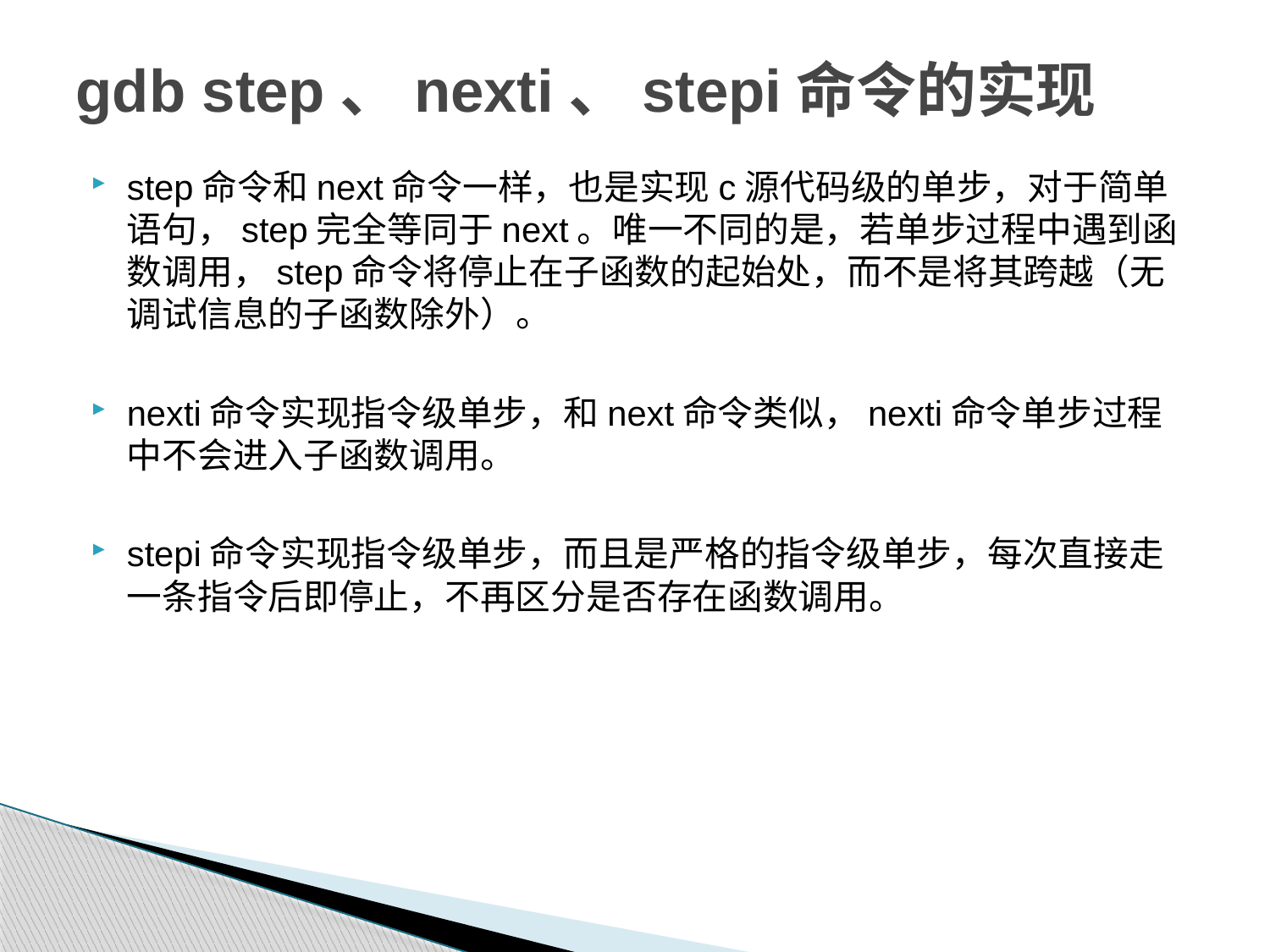

# gdb step、nexti、stepi命令的实现
step命令和next命令一样，也是实现c源代码级的单步，对于简单语句，step完全等同于next。唯一不同的是，若单步过程中遇到函数调用，step命令将停止在子函数的起始处，而不是将其跨越（无调试信息的子函数除外）。

nexti命令实现指令级单步，和next命令类似，nexti命令单步过程中不会进入子函数调用。

stepi命令实现指令级单步，而且是严格的指令级单步，每次直接走一条指令后即停止，不再区分是否存在函数调用。